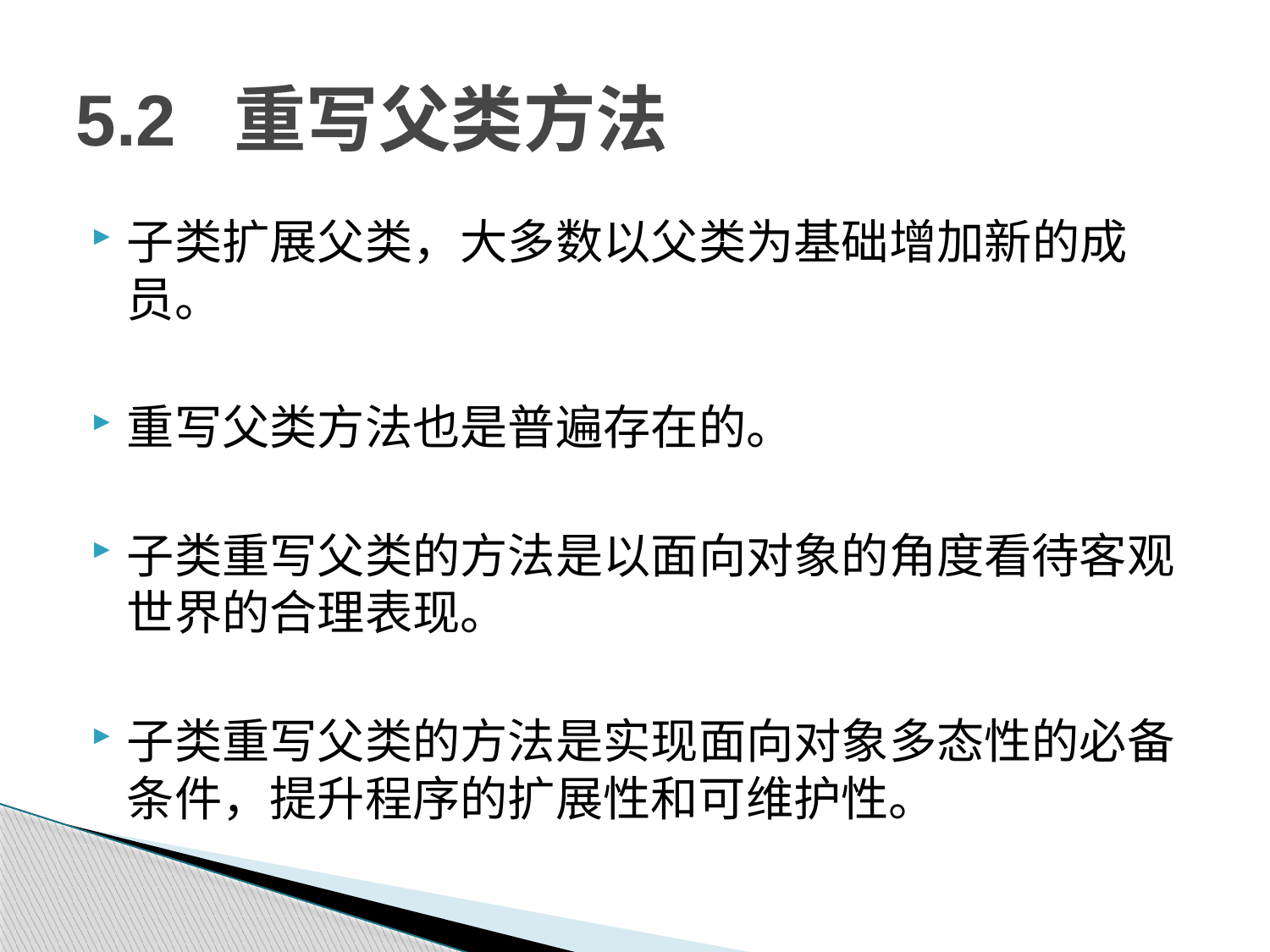

# 5.2  重写父类方法
子类扩展父类，大多数以父类为基础增加新的成员。

重写父类方法也是普遍存在的。

子类重写父类的方法是以面向对象的角度看待客观世界的合理表现。

子类重写父类的方法是实现面向对象多态性的必备条件，提升程序的扩展性和可维护性。